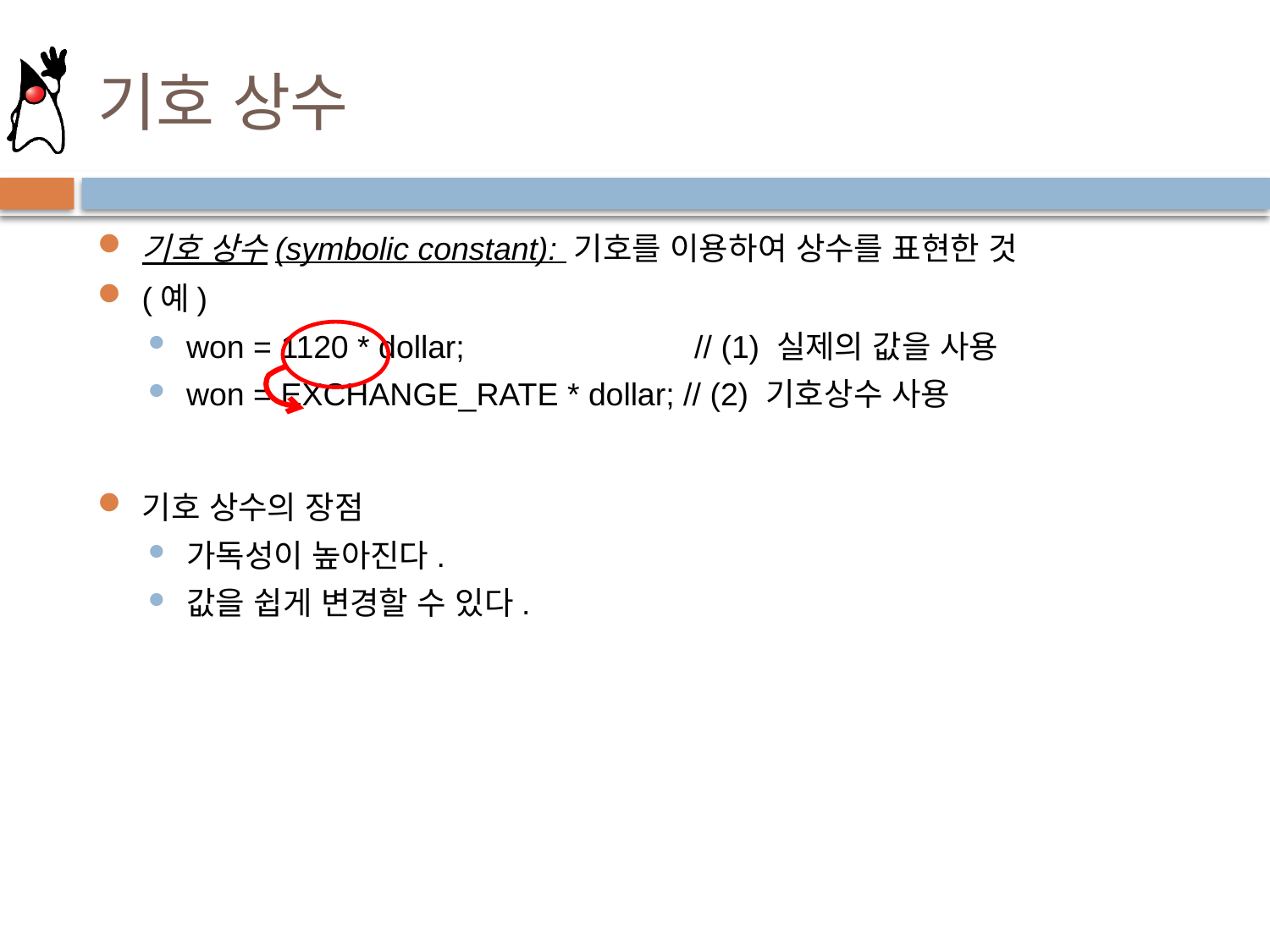

# 기호 상수
기호 상수(symbolic constant): 기호를 이용하여 상수를 표현한 것
(예)
won = 1120 * dollar; 		// (1) 실제의 값을 사용
won = EXCHANGE_RATE * dollar; // (2) 기호상수 사용

기호 상수의 장점
가독성이 높아진다.
값을 쉽게 변경할 수 있다.